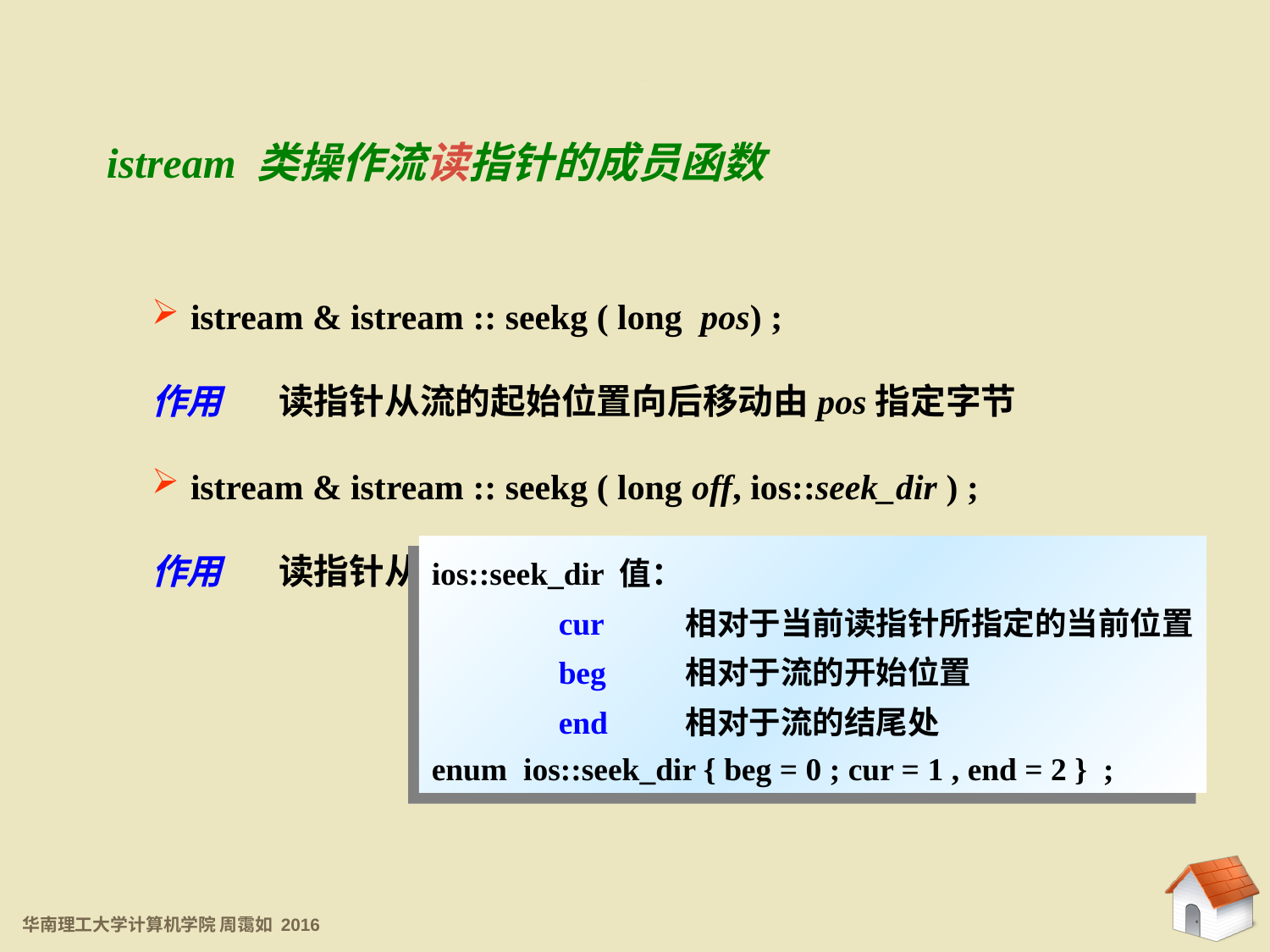

11.5.4  二进制文件
istream 类操作流读指针的成员函数
 istream & istream :: seekg ( long  pos) ;
作用	读指针从流的起始位置向后移动由pos指定字节
 istream & istream :: seekg ( long off, ios::seek_dir ) ;
作用	读指针从流的seek_dir位置移动 off 指定字节
ios::seek_dir 值：
	cur	相对于当前读指针所指定的当前位置
	beg	相对于流的开始位置
	end	相对于流的结尾处
enum  ios::seek_dir { beg = 0 ; cur = 1 , end = 2 }  ;